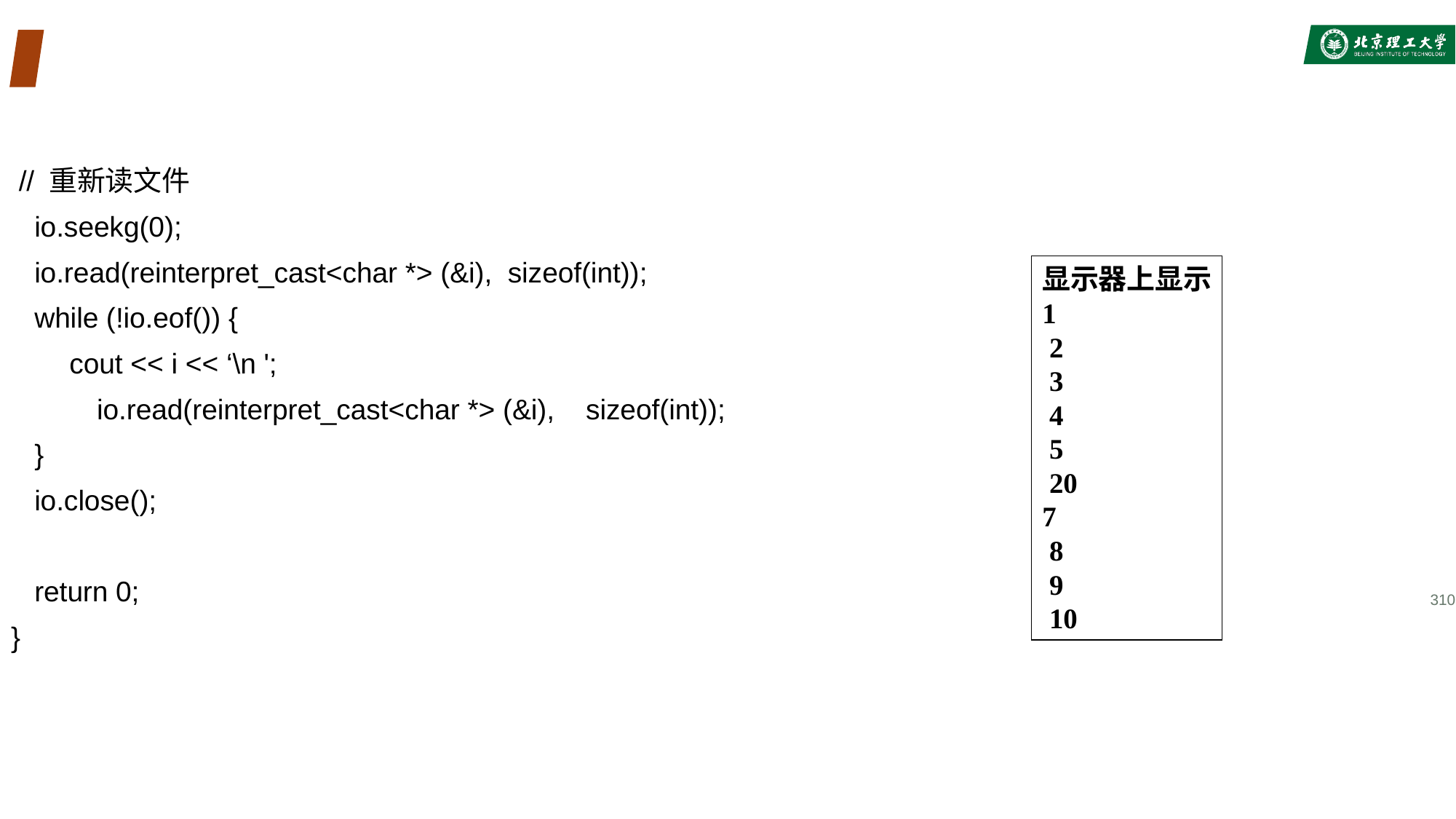

#
 // 重新读文件
   io.seekg(0);
   io.read(reinterpret_cast<char *> (&i),  sizeof(int));
   while (!io.eof()) {
	    cout << i << ‘\n ';
           io.read(reinterpret_cast<char *> (&i),    sizeof(int));
   }
   io.close();

   return 0;
}
显示器上显示
1
 2
 3
 4
 5
 20
7
 8
 9
 10
310